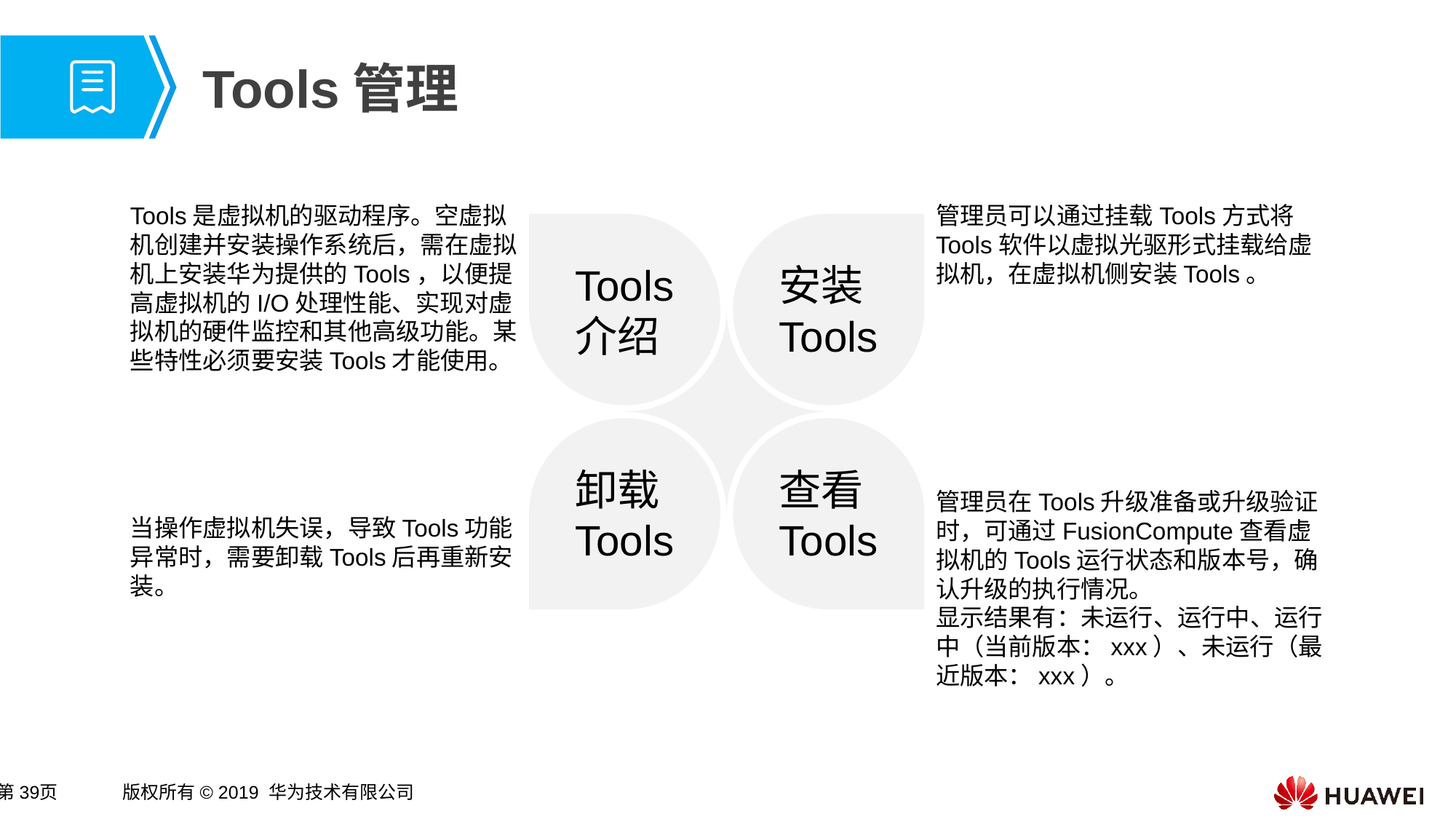

# Tools管理
Tools是虚拟机的驱动程序。空虚拟机创建并安装操作系统后，需在虚拟机上安装华为提供的Tools，以便提高虚拟机的I/O处理性能、实现对虚拟机的硬件监控和其他高级功能。某些特性必须要安装Tools才能使用。
管理员可以通过挂载Tools方式将Tools软件以虚拟光驱形式挂载给虚拟机，在虚拟机侧安装Tools。
Tools
介绍
安装
Tools

卸载
Tools
查看
Tools
管理员在Tools升级准备或升级验证时，可通过FusionCompute查看虚拟机的Tools运行状态和版本号，确认升级的执行情况。
显示结果有：未运行、运行中、运行中（当前版本：xxx）、未运行（最近版本：xxx）。
当操作虚拟机失误，导致Tools功能异常时，需要卸载Tools后再重新安装。